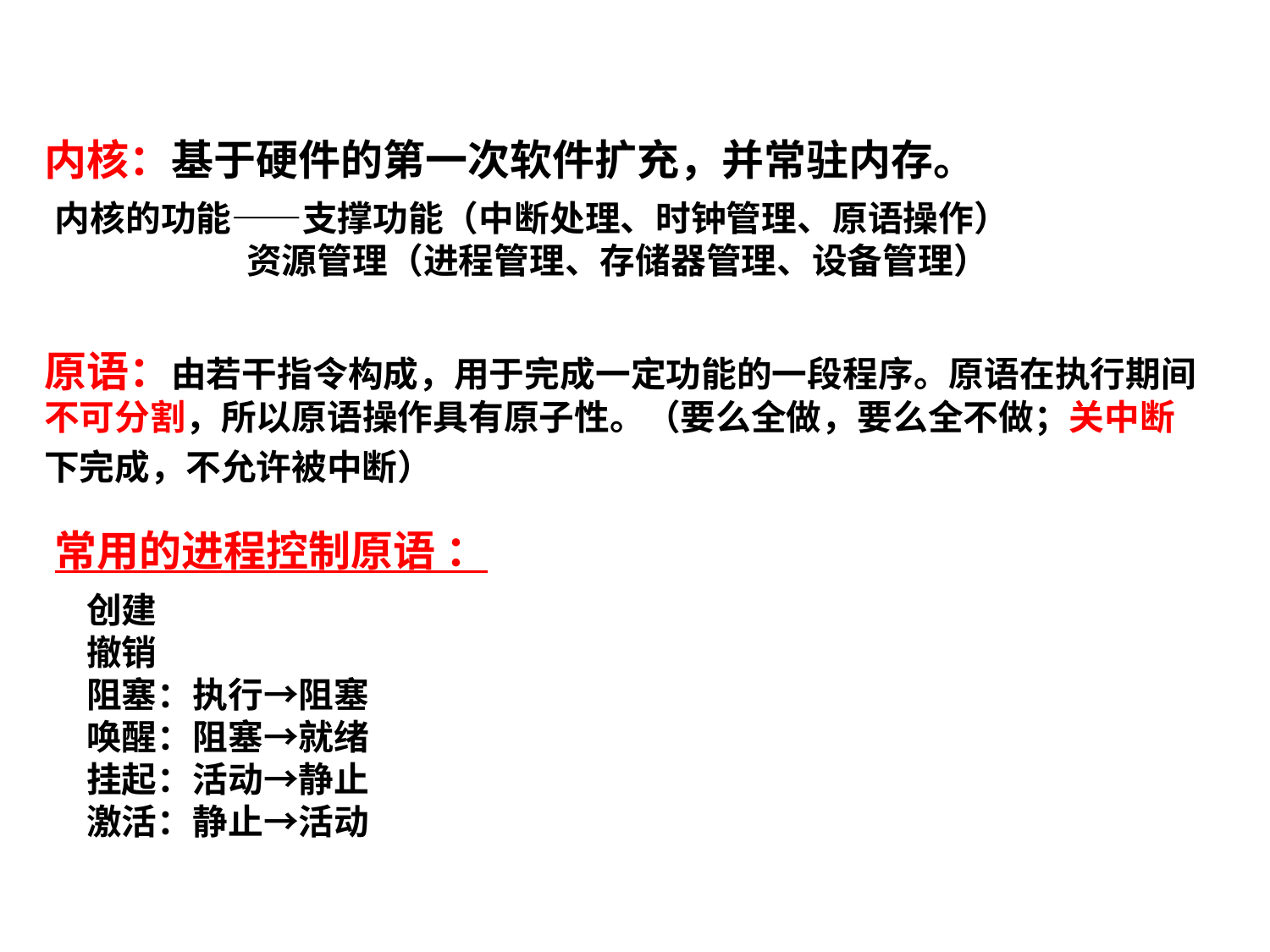

内核：基于硬件的第一次软件扩充，并常驻内存。
内核的功能——支撑功能（中断处理、时钟管理、原语操作）
      	       资源管理（进程管理、存储器管理、设备管理）
原语：由若干指令构成，用于完成一定功能的一段程序。原语在执行期间不可分割，所以原语操作具有原子性。（要么全做，要么全不做；关中断下完成，不允许被中断）
常用的进程控制原语 ：
创建
撤销
阻塞：执行→阻塞
唤醒：阻塞→就绪
挂起：活动→静止
激活：静止→活动